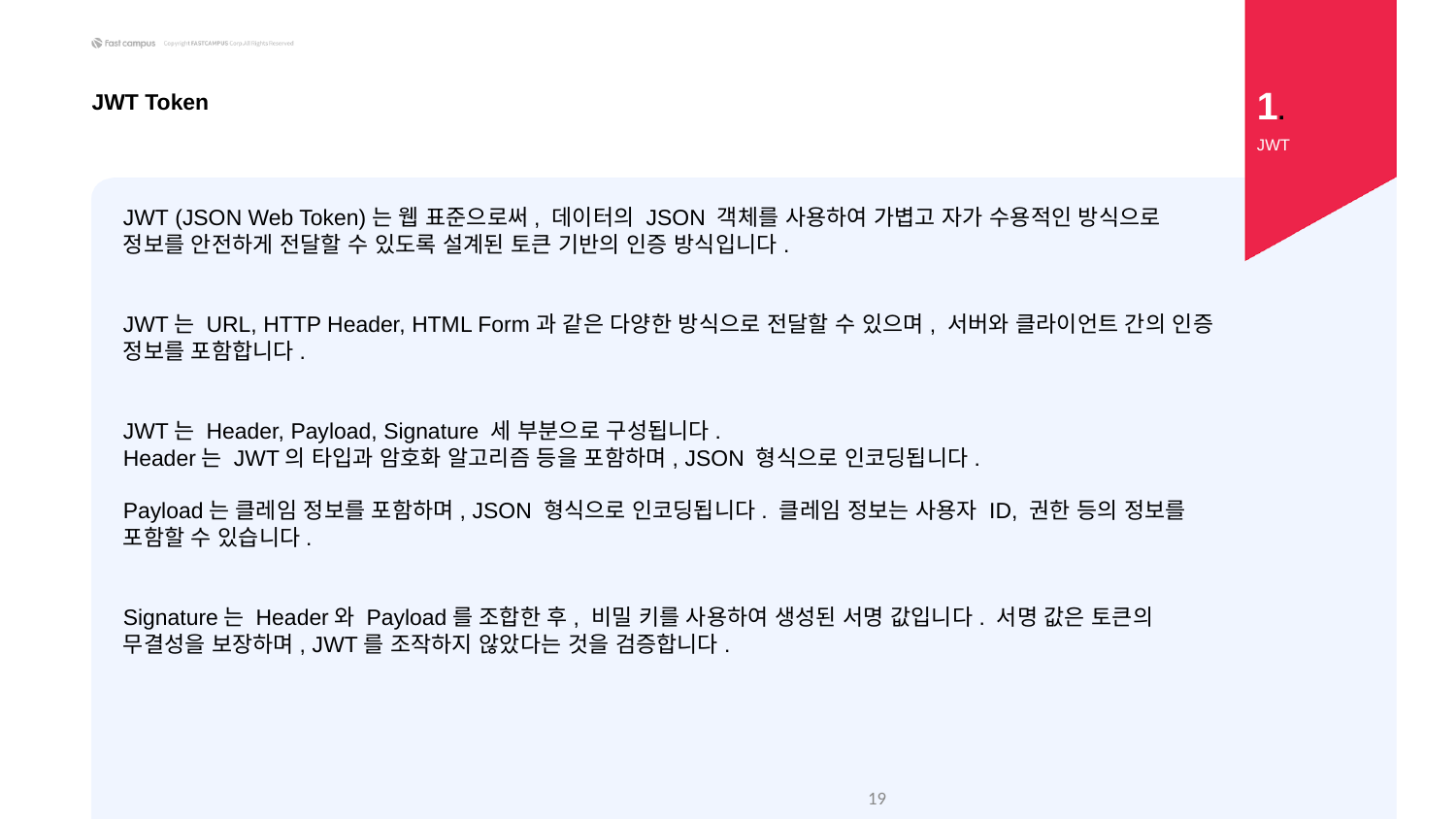

1.
JWT Token
JWT
JWT (JSON Web Token)는 웹 표준으로써, 데이터의 JSON 객체를 사용하여 가볍고 자가 수용적인 방식으로 정보를 안전하게 전달할 수 있도록 설계된 토큰 기반의 인증 방식입니다.
JWT는 URL, HTTP Header, HTML Form과 같은 다양한 방식으로 전달할 수 있으며, 서버와 클라이언트 간의 인증 정보를 포함합니다.
JWT는 Header, Payload, Signature 세 부분으로 구성됩니다.
Header는 JWT의 타입과 암호화 알고리즘 등을 포함하며, JSON 형식으로 인코딩됩니다.
Payload는 클레임 정보를 포함하며, JSON 형식으로 인코딩됩니다. 클레임 정보는 사용자 ID, 권한 등의 정보를 포함할 수 있습니다.
Signature는 Header와 Payload를 조합한 후, 비밀 키를 사용하여 생성된 서명 값입니다. 서명 값은 토큰의 무결성을 보장하며, JWT를 조작하지 않았다는 것을 검증합니다.
19